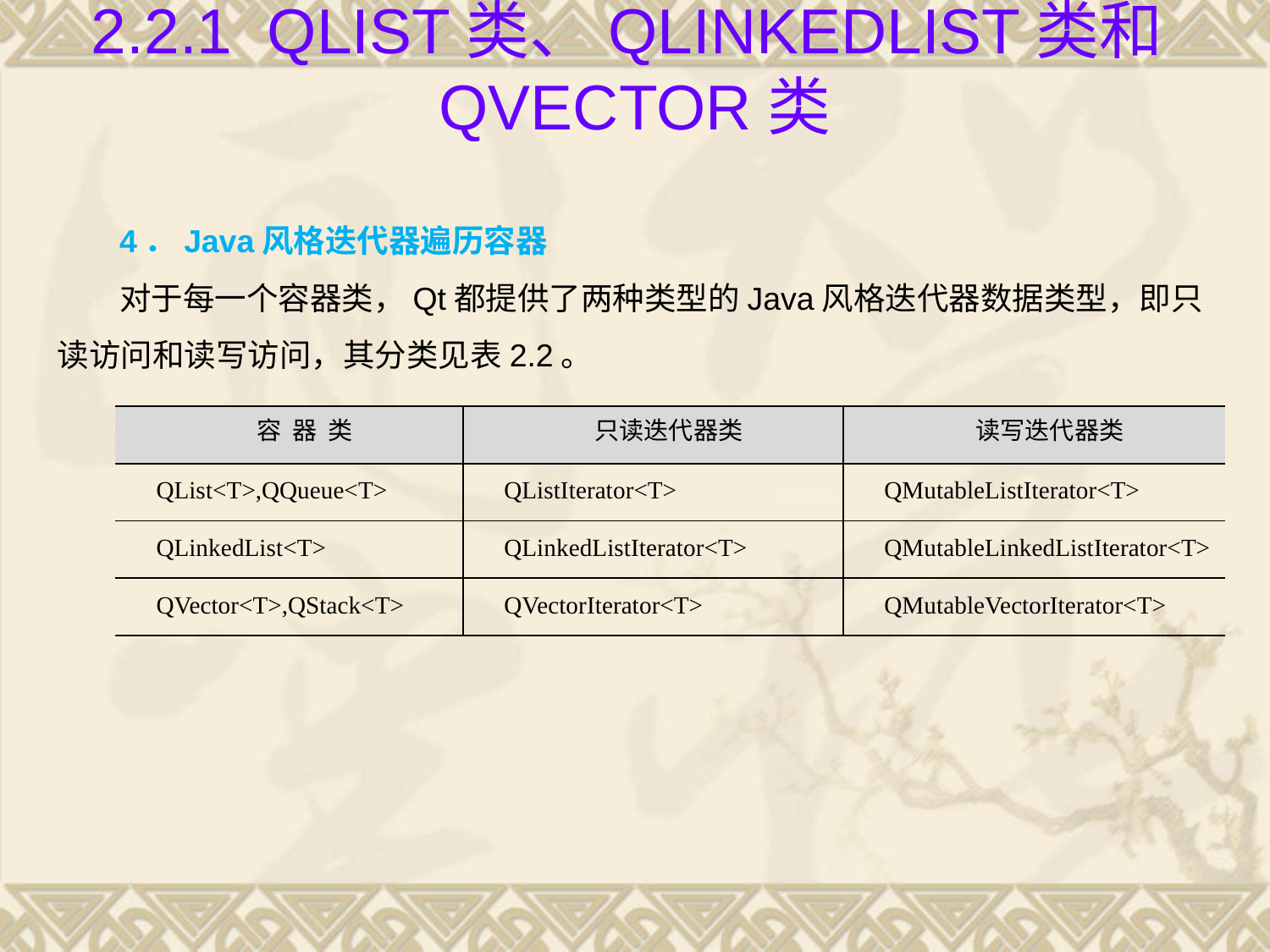

# 2.2.1  QList类、QLinkedList类和QVector类
4．Java风格迭代器遍历容器
对于每一个容器类，Qt都提供了两种类型的Java风格迭代器数据类型，即只读访问和读写访问，其分类见表2.2。

| 容 器 类 | 只读迭代器类 | 读写迭代器类 |
| --- | --- | --- |
| QList<T>,QQueue<T> | QListIterator<T> | QMutableListIterator<T> |
| QLinkedList<T> | QLinkedListIterator<T> | QMutableLinkedListIterator<T> |
| QVector<T>,QStack<T> | QVectorIterator<T> | QMutableVectorIterator<T> |